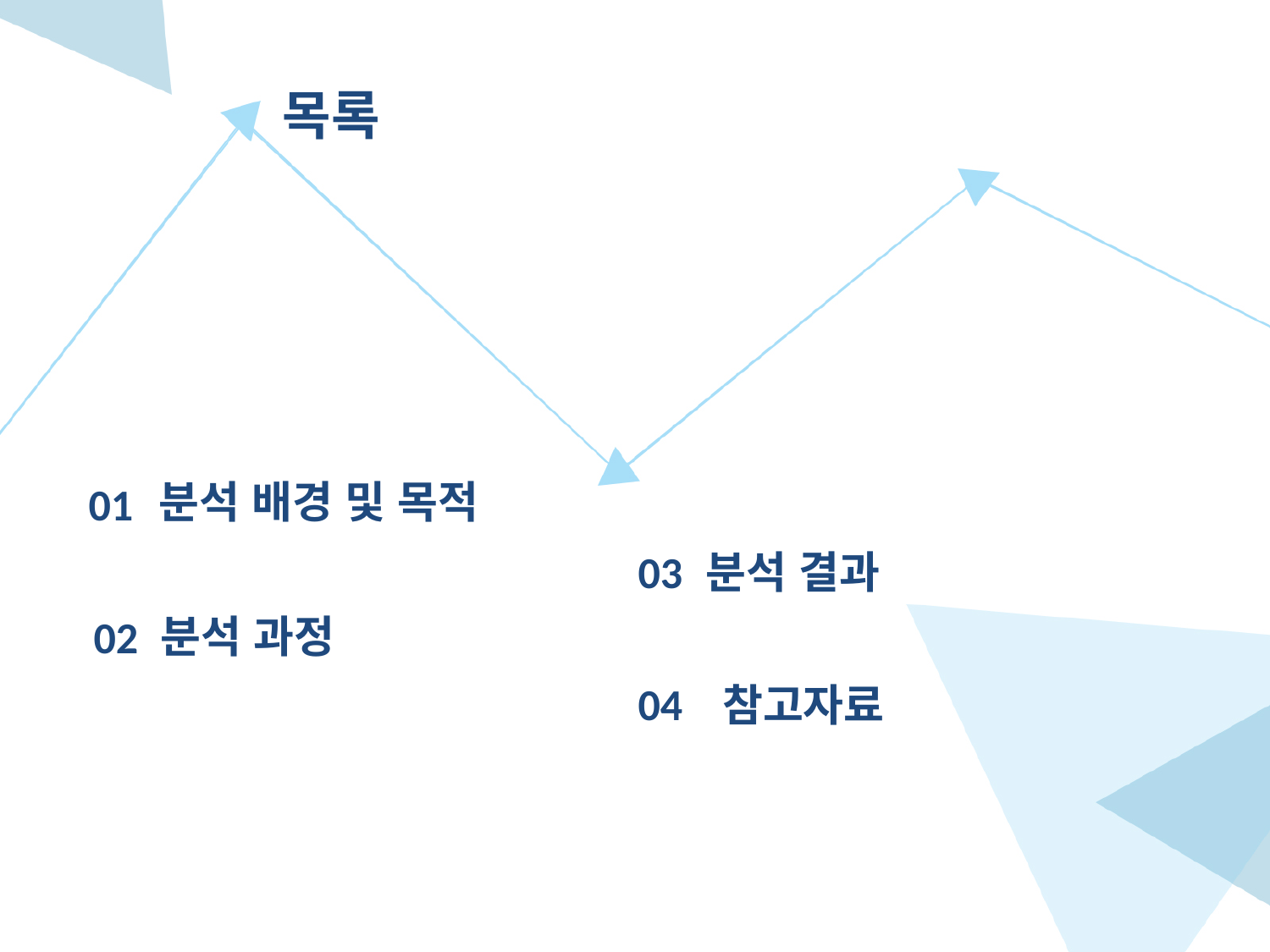

목록
분석 배경 및 목적

01
03
분석 결과
분석 과정
02
04
참고자료